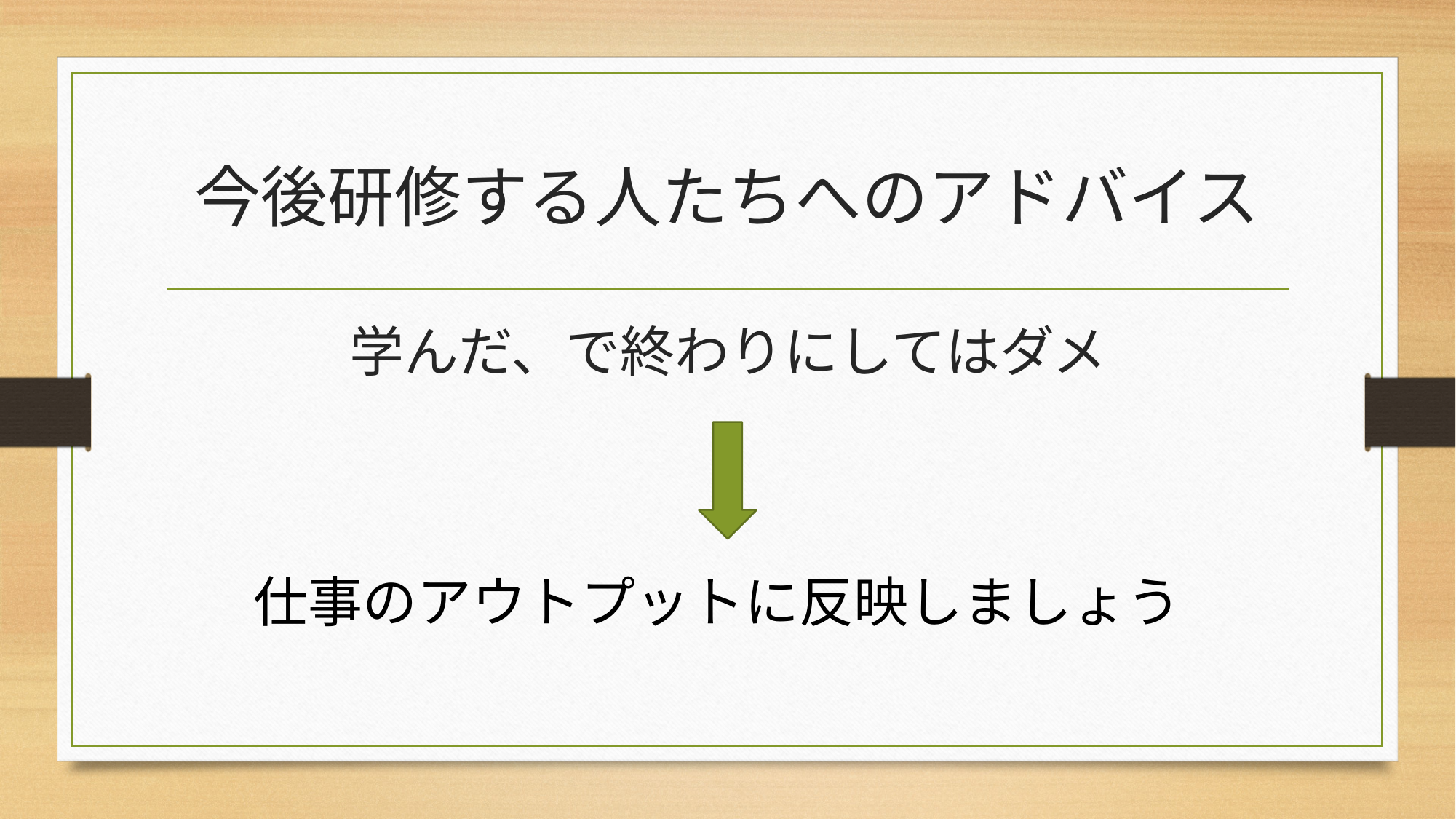

# 今後研修する人たちへのアドバイス
学んだ、で終わりにしてはダメ

仕事のアウトプットに反映しましょう